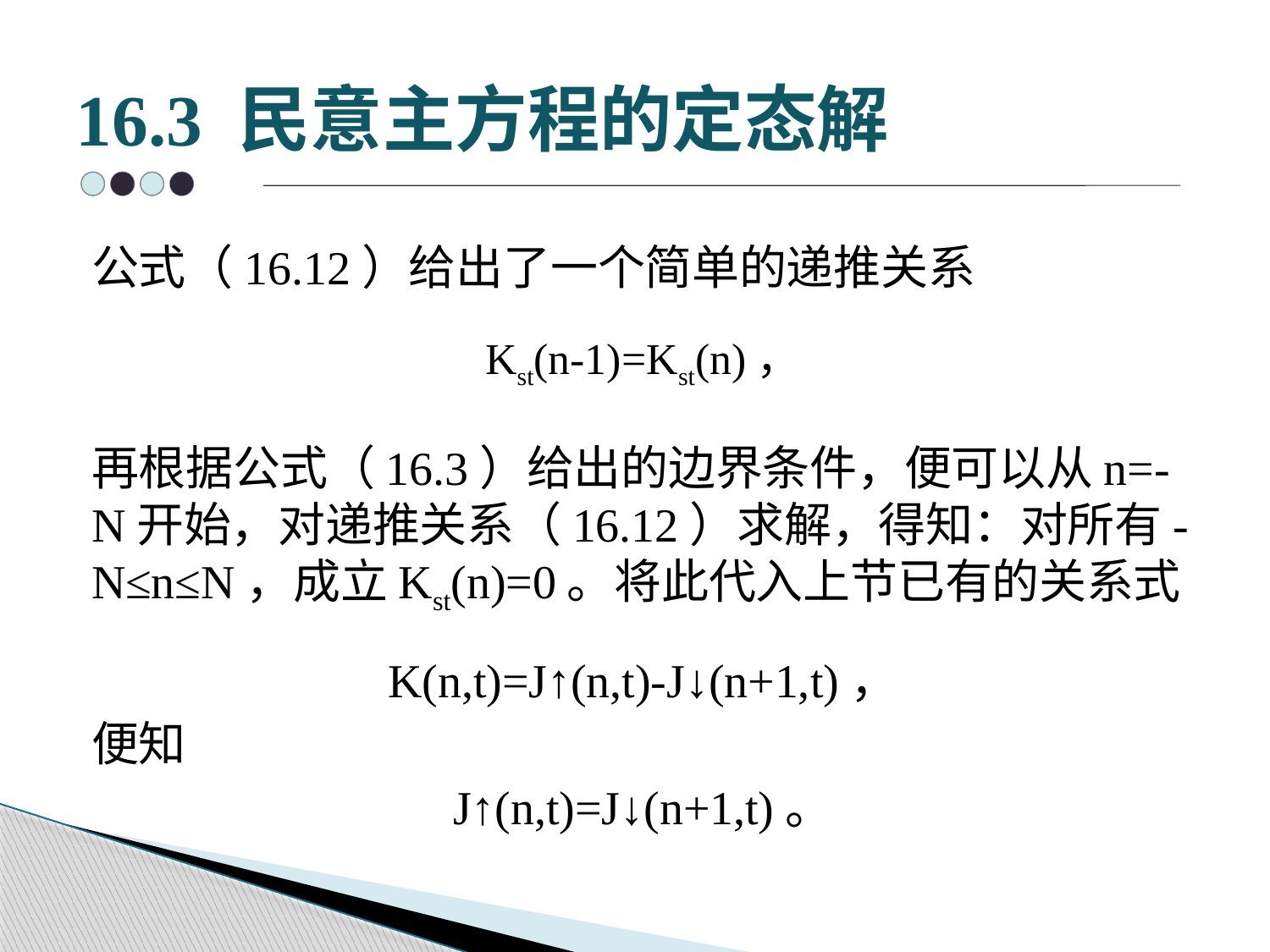

# 16.3 民意主方程的定态解

公式（16.12）给出了一个简单的递推关系
Kst(n-1)=Kst(n)，

再根据公式（16.3）给出的边界条件，便可以从n=-N开始，对递推关系（16.12）求解，得知：对所有-N≤n≤N，成立Kst(n)=0。将此代入上节已有的关系式
K(n,t)=J↑(n,t)-J↓(n+1,t)，
便知
J↑(n,t)=J↓(n+1,t)。